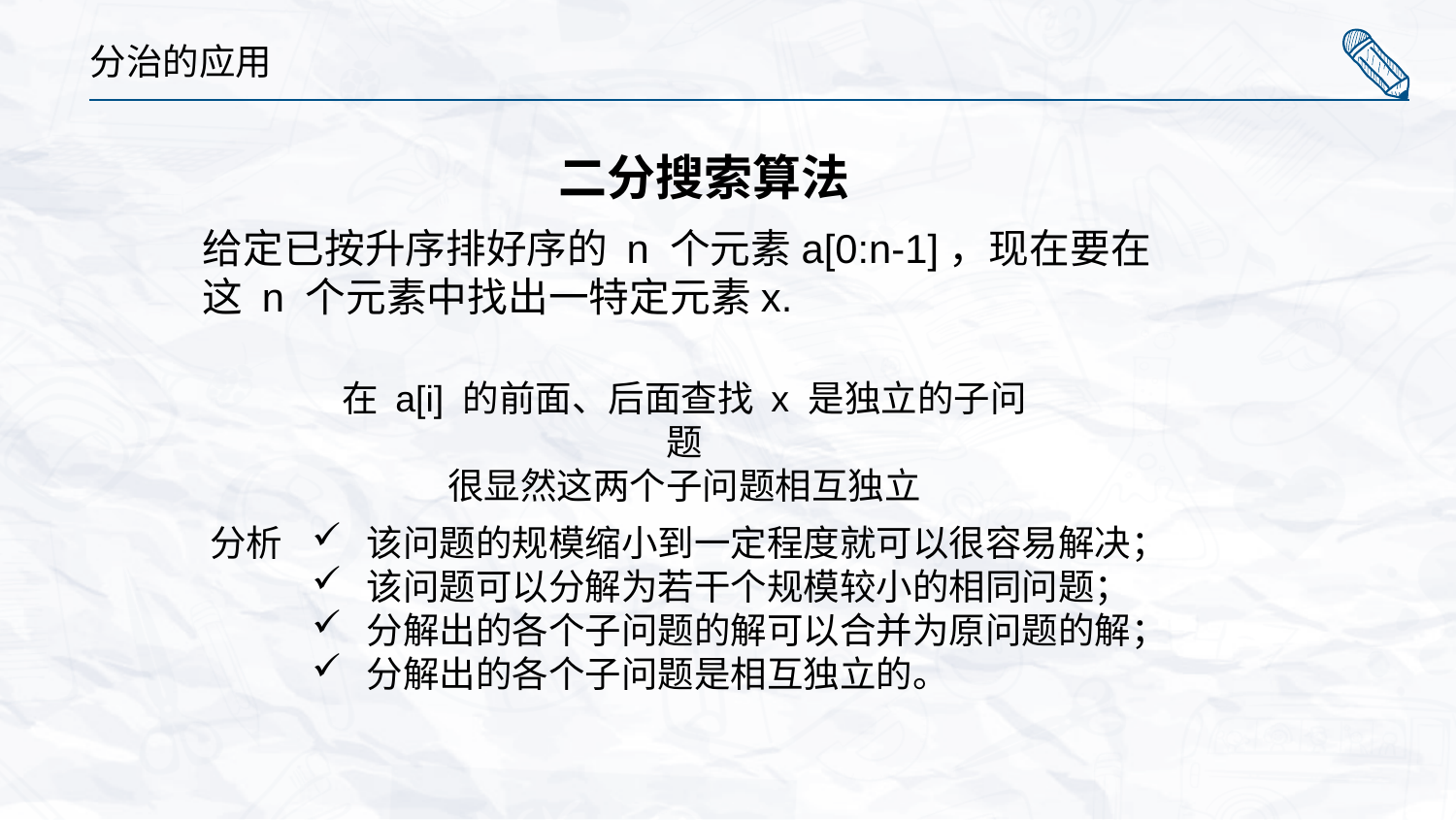

分治的应用
二分搜索算法
给定已按升序排好序的 n 个元素a[0:n-1]，现在要在这 n 个元素中找出一特定元素x.
在 a[i] 的前面、后面查找 x 是独立的子问题
很显然这两个子问题相互独立
分析
该问题的规模缩小到一定程度就可以很容易解决；
该问题可以分解为若干个规模较小的相同问题；
分解出的各个子问题的解可以合并为原问题的解；
分解出的各个子问题是相互独立的。